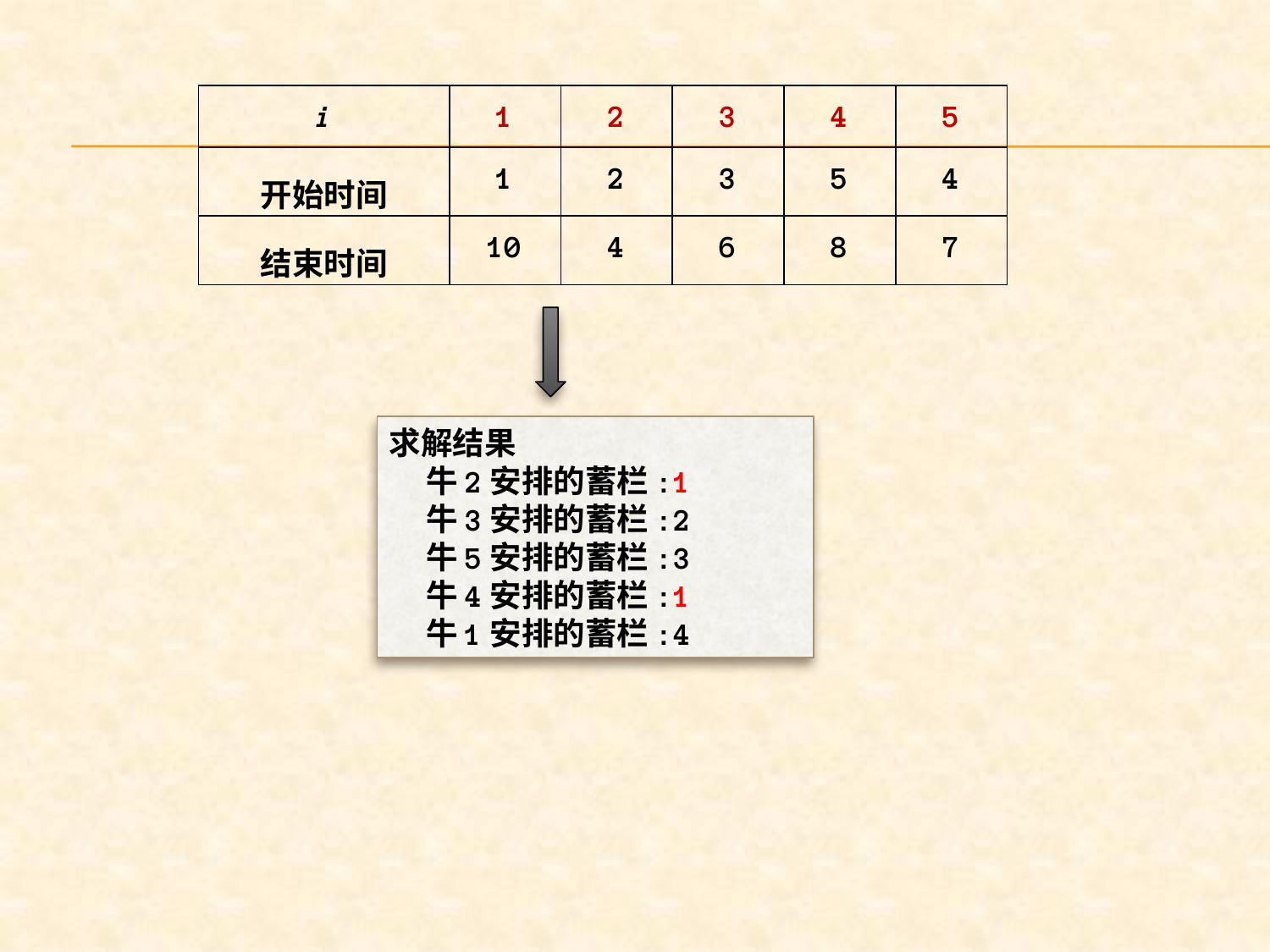

| i | 1 | 2 | 3 | 4 | 5 |
| --- | --- | --- | --- | --- | --- |
| 开始时间 | 1 | 2 | 3 | 5 | 4 |
| 结束时间 | 10 | 4 | 6 | 8 | 7 |

求解结果
    牛2安排的蓄栏:1
    牛3安排的蓄栏:2
    牛5安排的蓄栏:3
    牛4安排的蓄栏:1
    牛1安排的蓄栏:4